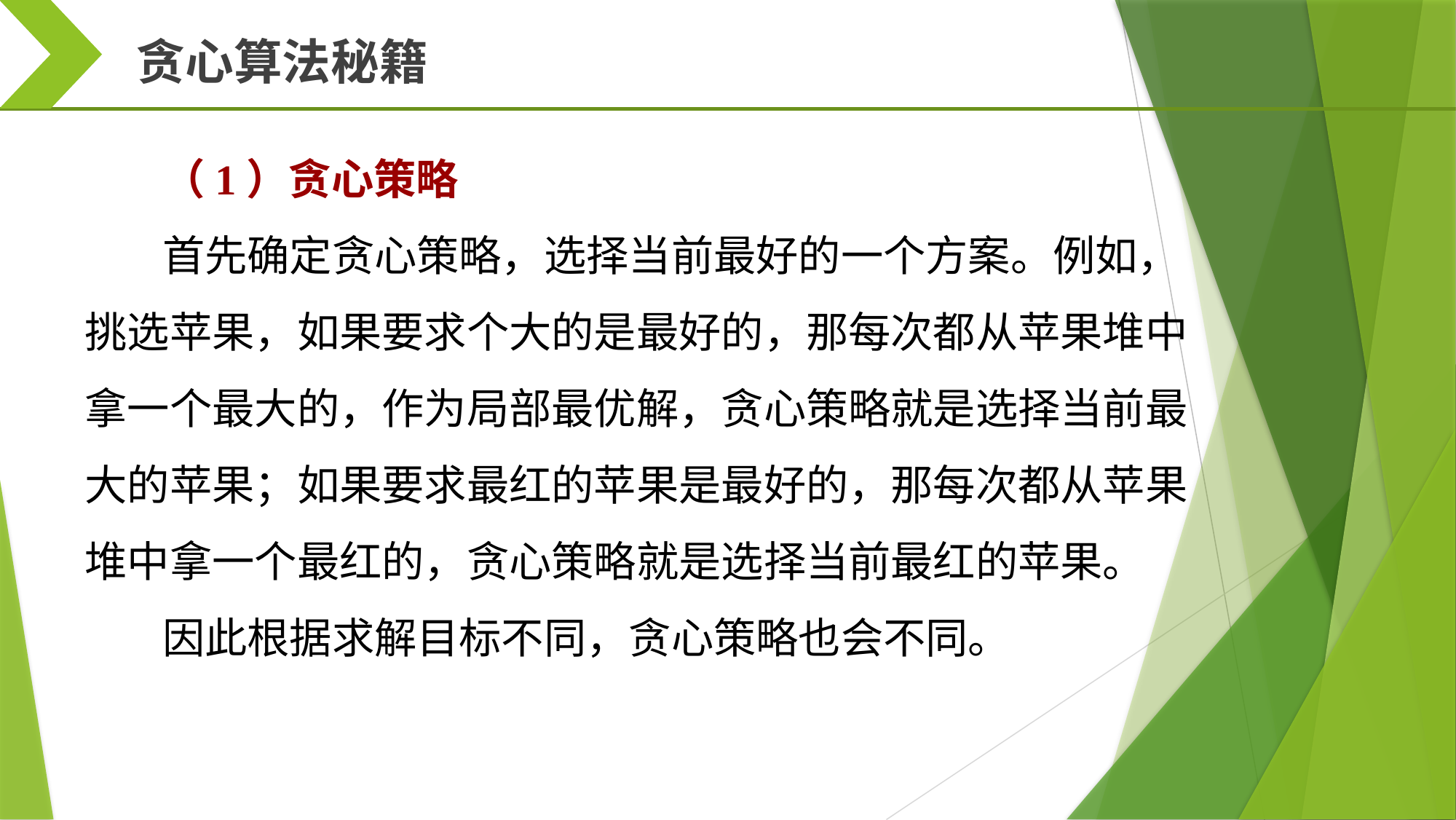

贪心算法秘籍
（1）贪心策略
首先确定贪心策略，选择当前最好的一个方案。例如，挑选苹果，如果要求个大的是最好的，那每次都从苹果堆中拿一个最大的，作为局部最优解，贪心策略就是选择当前最大的苹果；如果要求最红的苹果是最好的，那每次都从苹果堆中拿一个最红的，贪心策略就是选择当前最红的苹果。
因此根据求解目标不同，贪心策略也会不同。